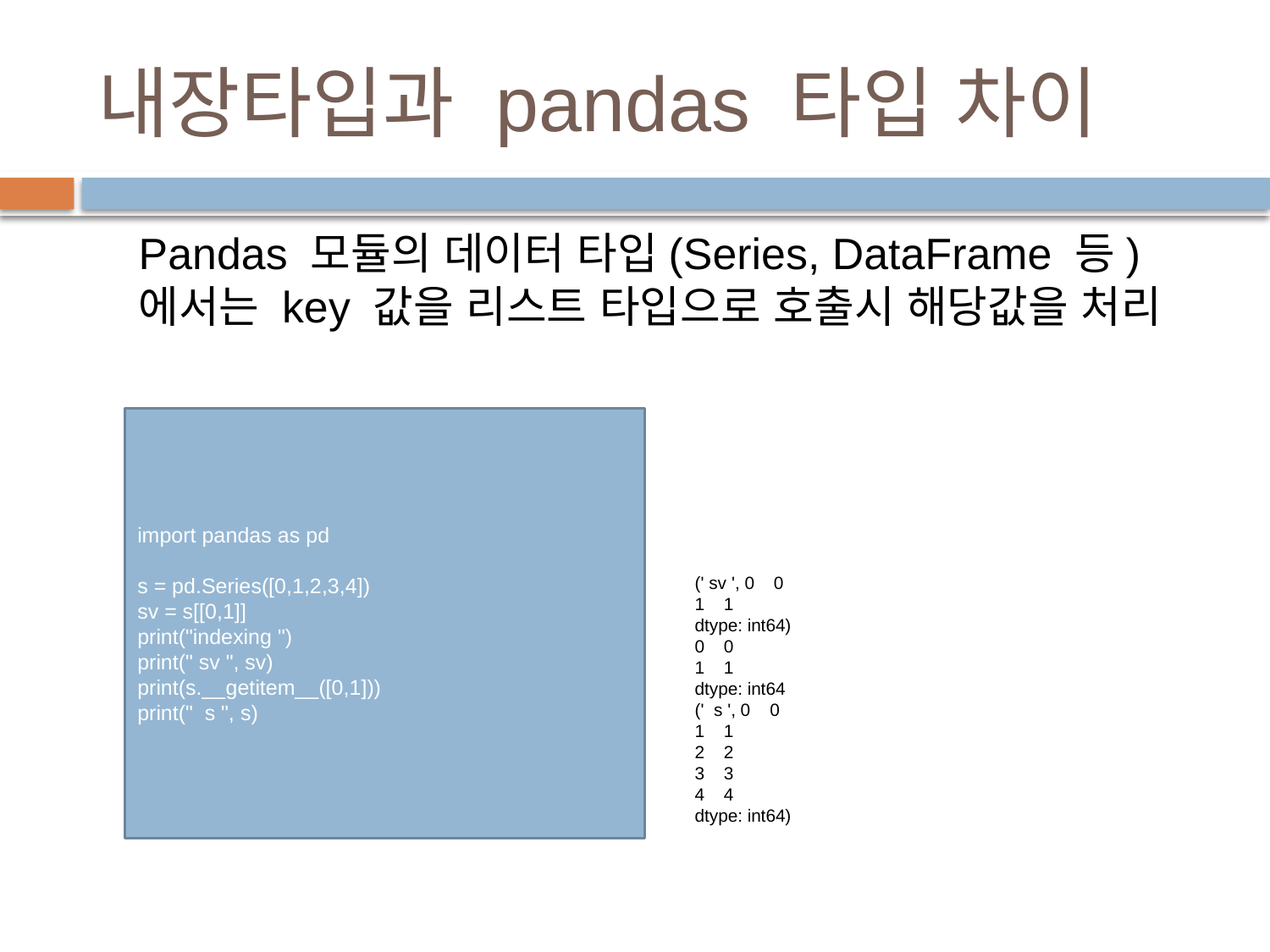

# 내장타입과 pandas 타입 차이
Pandas 모듈의 데이터 타입(Series, DataFrame 등)에서는 key 값을 리스트 타입으로 호출시 해당값을 처리
import pandas as pd

s = pd.Series([0,1,2,3,4])
sv = s[[0,1]]
print("indexing ")
print(" sv ", sv)
print(s.__getitem__([0,1]))
print("  s ", s)
(' sv ', 0    0
1    1
dtype: int64)
0    0
1    1
dtype: int64
('  s ', 0    0
1    1
2    2
3    3
4    4
dtype: int64)